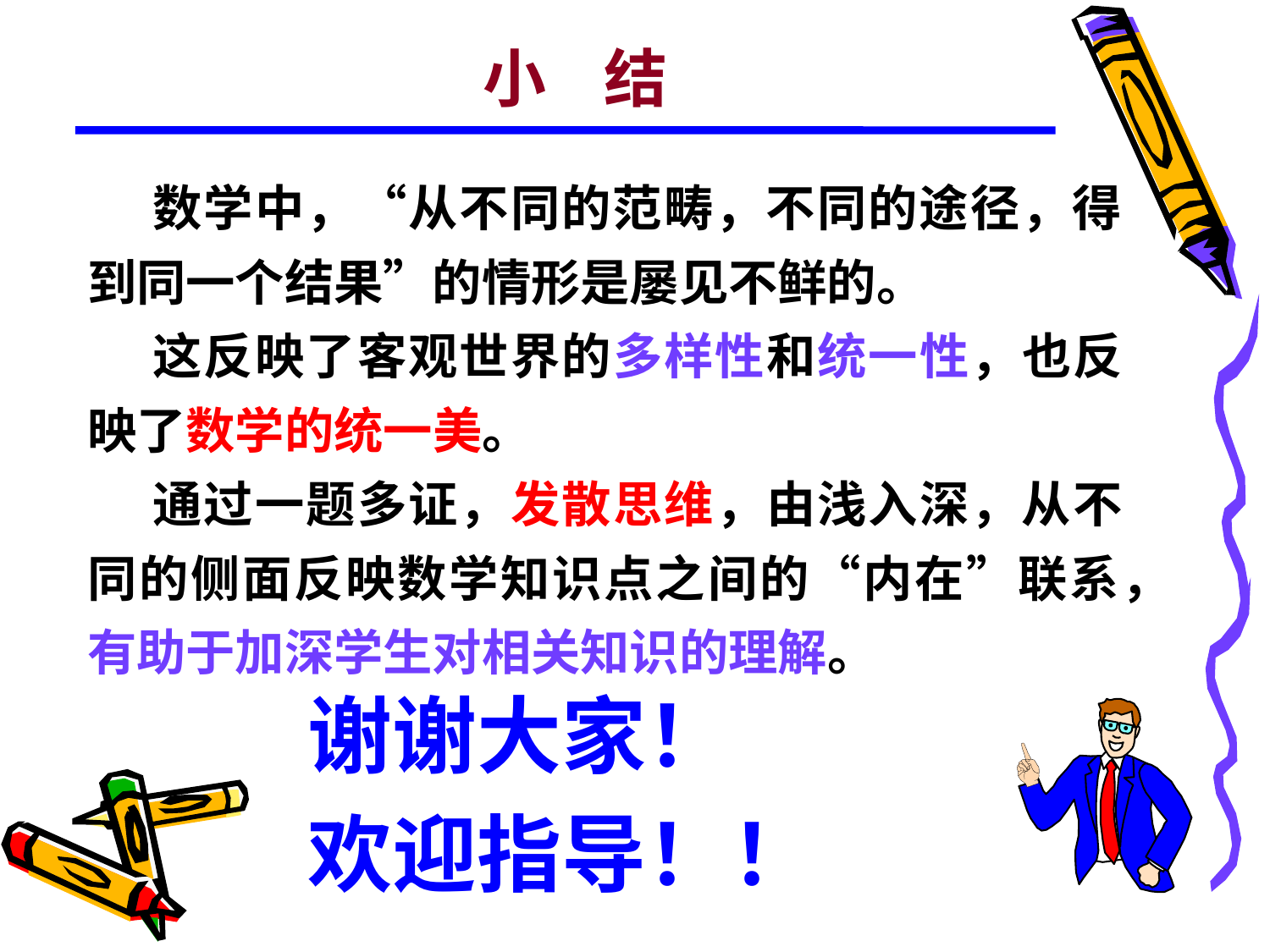

小    结

    数学中，“从不同的范畴，不同的途径，得到同一个结果”的情形是屡见不鲜的。
    这反映了客观世界的多样性和统一性，也反映了数学的统一美。
    通过一题多证，发散思维，由浅入深，从不同的侧面反映数学知识点之间的“内在”联系，有助于加深学生对相关知识的理解。
谢谢大家！
欢迎指导！！